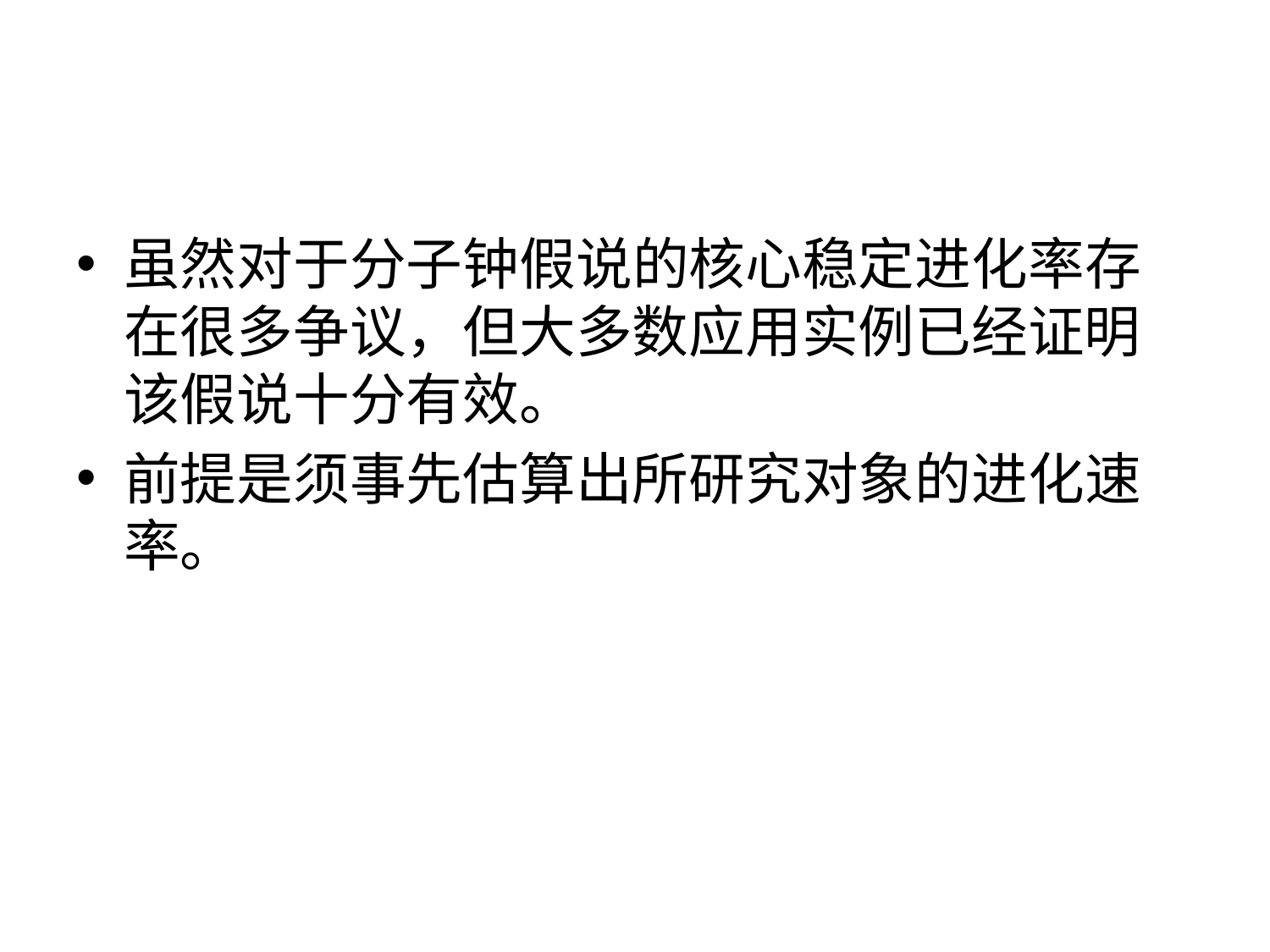

虽然对于分子钟假说的核心稳定进化率存在很多争议，但大多数应用实例已经证明该假说十分有效。
前提是须事先估算出所研究对象的进化速率。